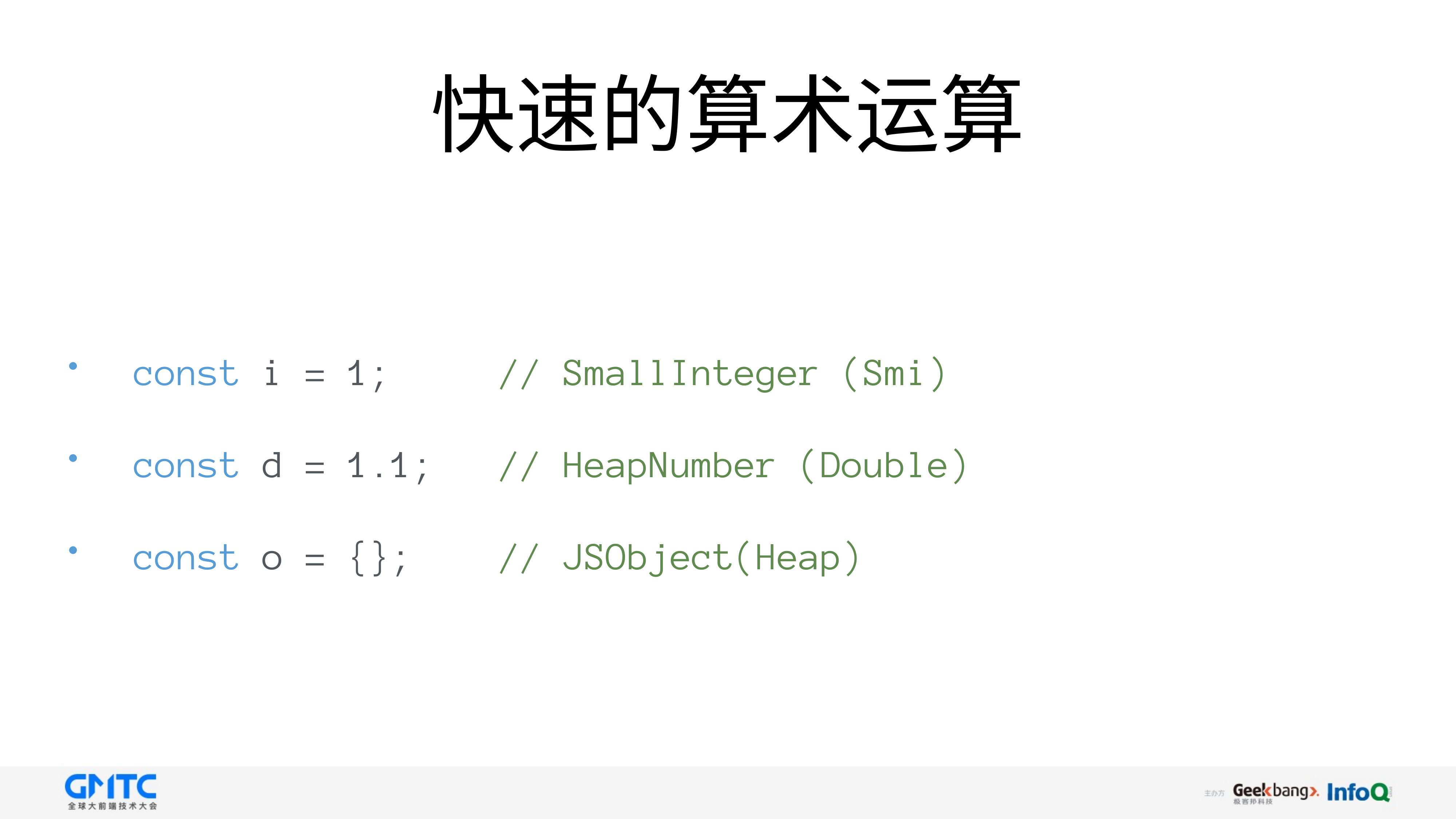

# 快速的算术运算
const i = 1;     // SmallInteger (Smi)
const d = 1.1;   // HeapNumber (Double)
const o = {};    // JSObject(Heap)